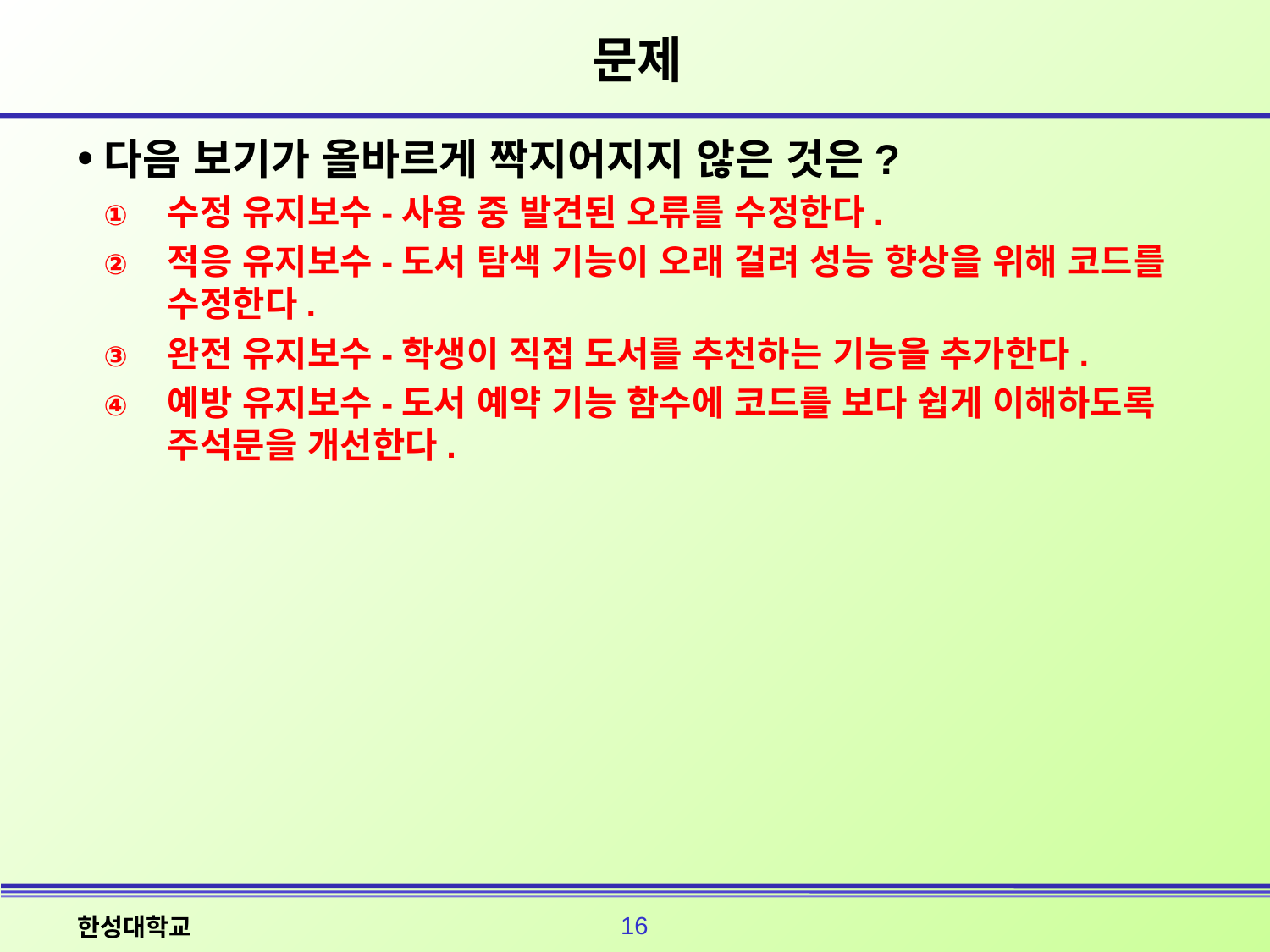

# 문제
다음 보기가 올바르게 짝지어지지 않은 것은?
수정 유지보수-사용 중 발견된 오류를 수정한다.
적응 유지보수-도서 탐색 기능이 오래 걸려 성능 향상을 위해 코드를 수정한다.
완전 유지보수-학생이 직접 도서를 추천하는 기능을 추가한다.
예방 유지보수-도서 예약 기능 함수에 코드를 보다 쉽게 이해하도록 주석문을 개선한다.